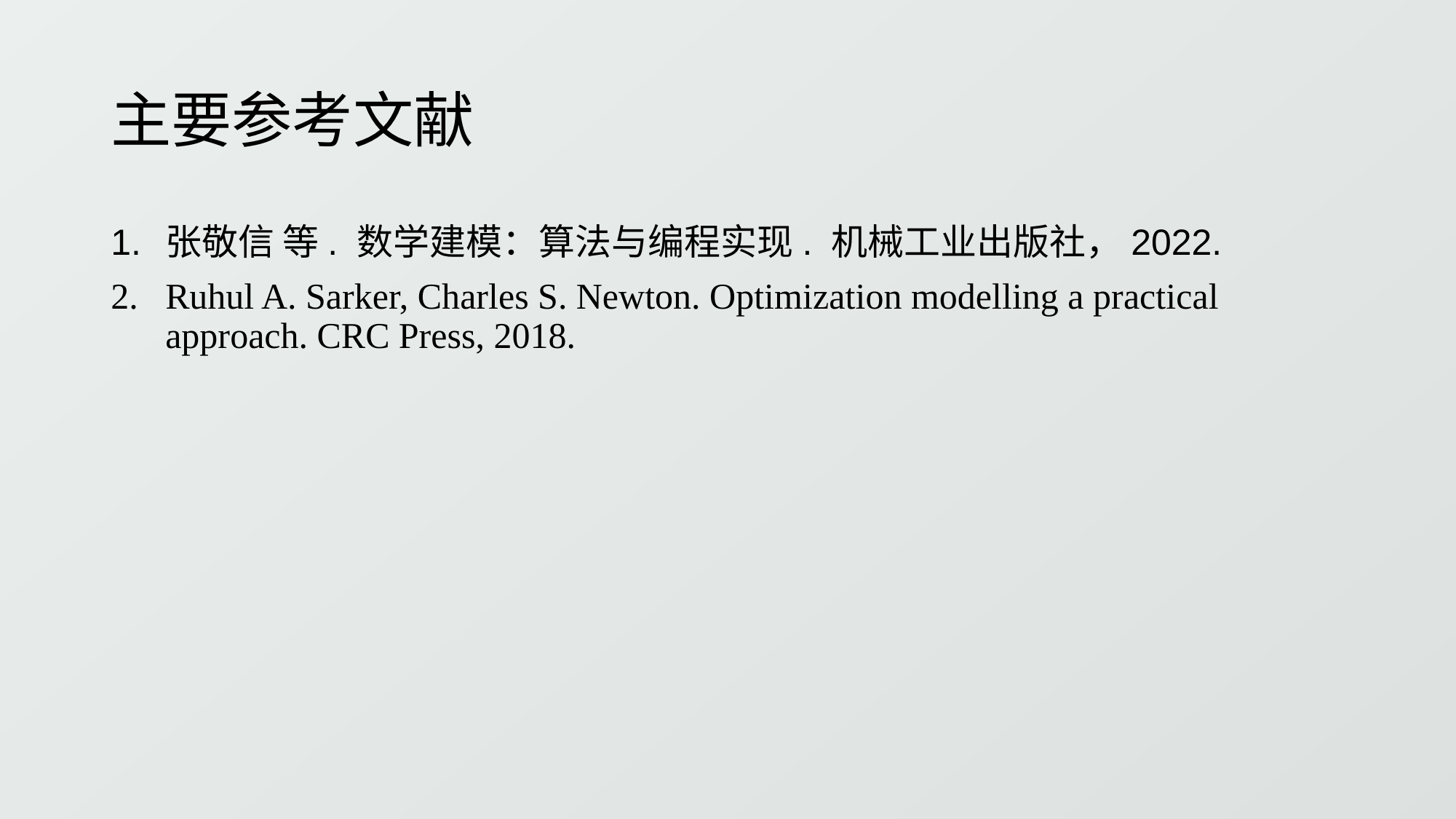

# 主要参考文献
张敬信 等. 数学建模：算法与编程实现. 机械工业出版社，2022.
Ruhul A. Sarker, Charles S. Newton. Optimization modelling a practical approach. CRC Press, 2018.